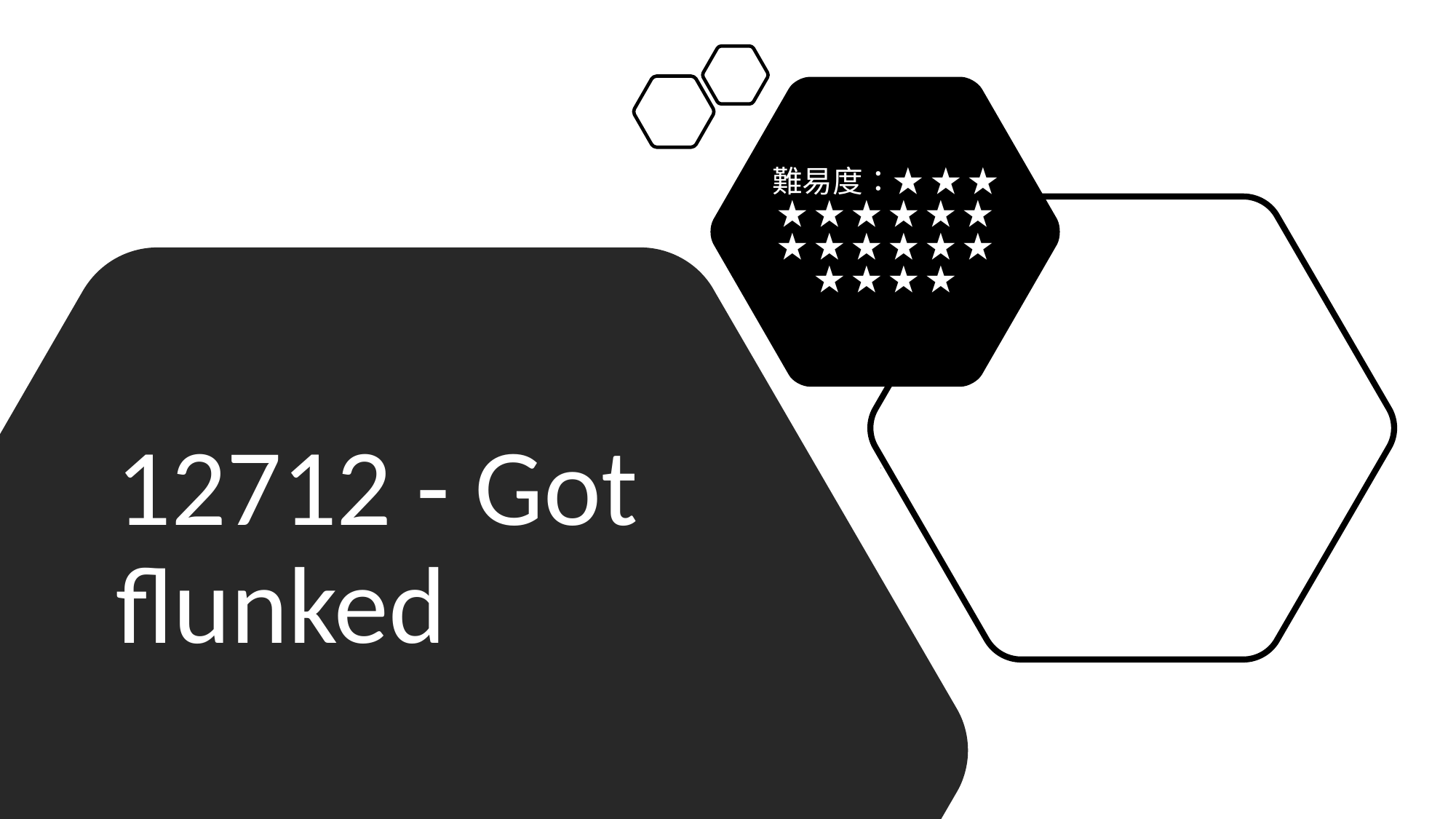

難易度：★ ★ ★ ★ ★ ★ ★ ★ ★ ★ ★ ★ ★ ★ ★ ★ ★ ★ ★

# 12712 - Got flunked